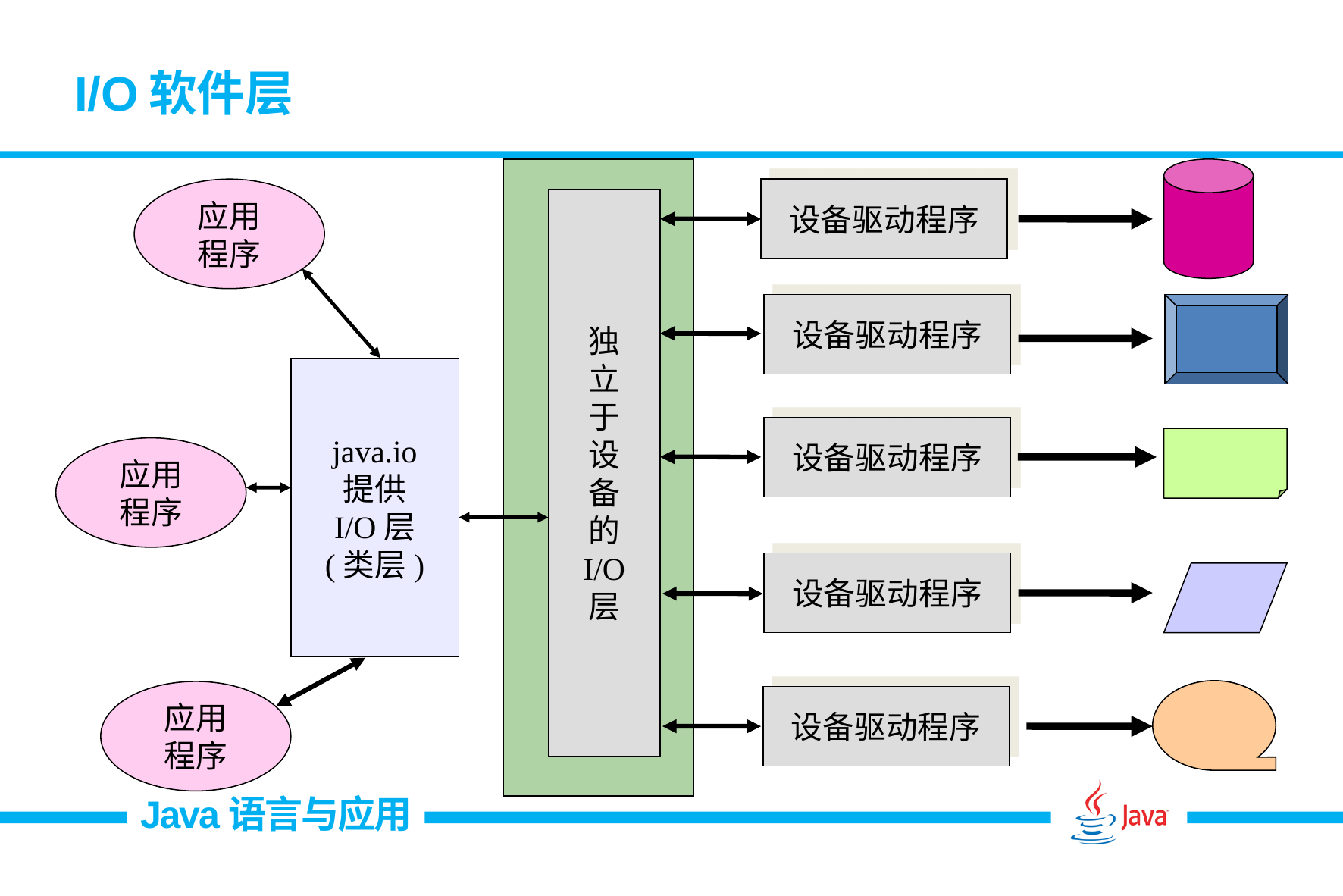

# I/O软件层

OS

应用
程序
设备驱动程序
独
立
于
设
备
的
I/O
层

设备驱动程序

java.io
提供
I/O层
(类层)
设备驱动程序

应用
程序

设备驱动程序

应用
程序
设备驱动程序

4